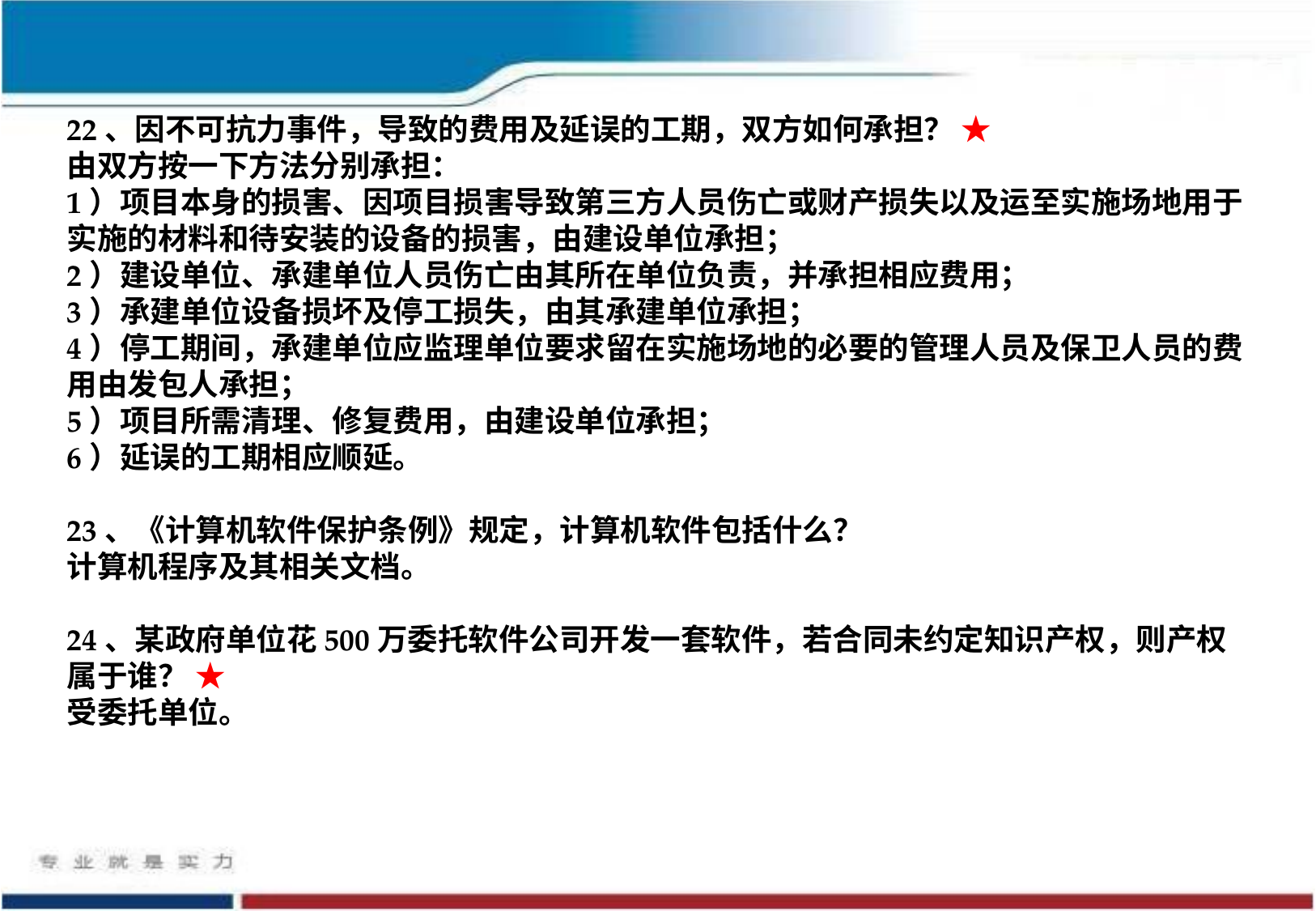

22、因不可抗力事件，导致的费用及延误的工期，双方如何承担？ ★
由双方按一下方法分别承担：
1）项目本身的损害、因项目损害导致第三方人员伤亡或财产损失以及运至实施场地用于实施的材料和待安装的设备的损害，由建设单位承担；
2）建设单位、承建单位人员伤亡由其所在单位负责，并承担相应费用；
3）承建单位设备损坏及停工损失，由其承建单位承担；
4）停工期间，承建单位应监理单位要求留在实施场地的必要的管理人员及保卫人员的费用由发包人承担；
5）项目所需清理、修复费用，由建设单位承担；
6）延误的工期相应顺延。

23、《计算机软件保护条例》规定，计算机软件包括什么？
计算机程序及其相关文档。

24、某政府单位花500万委托软件公司开发一套软件，若合同未约定知识产权，则产权属于谁？ ★
受委托单位。